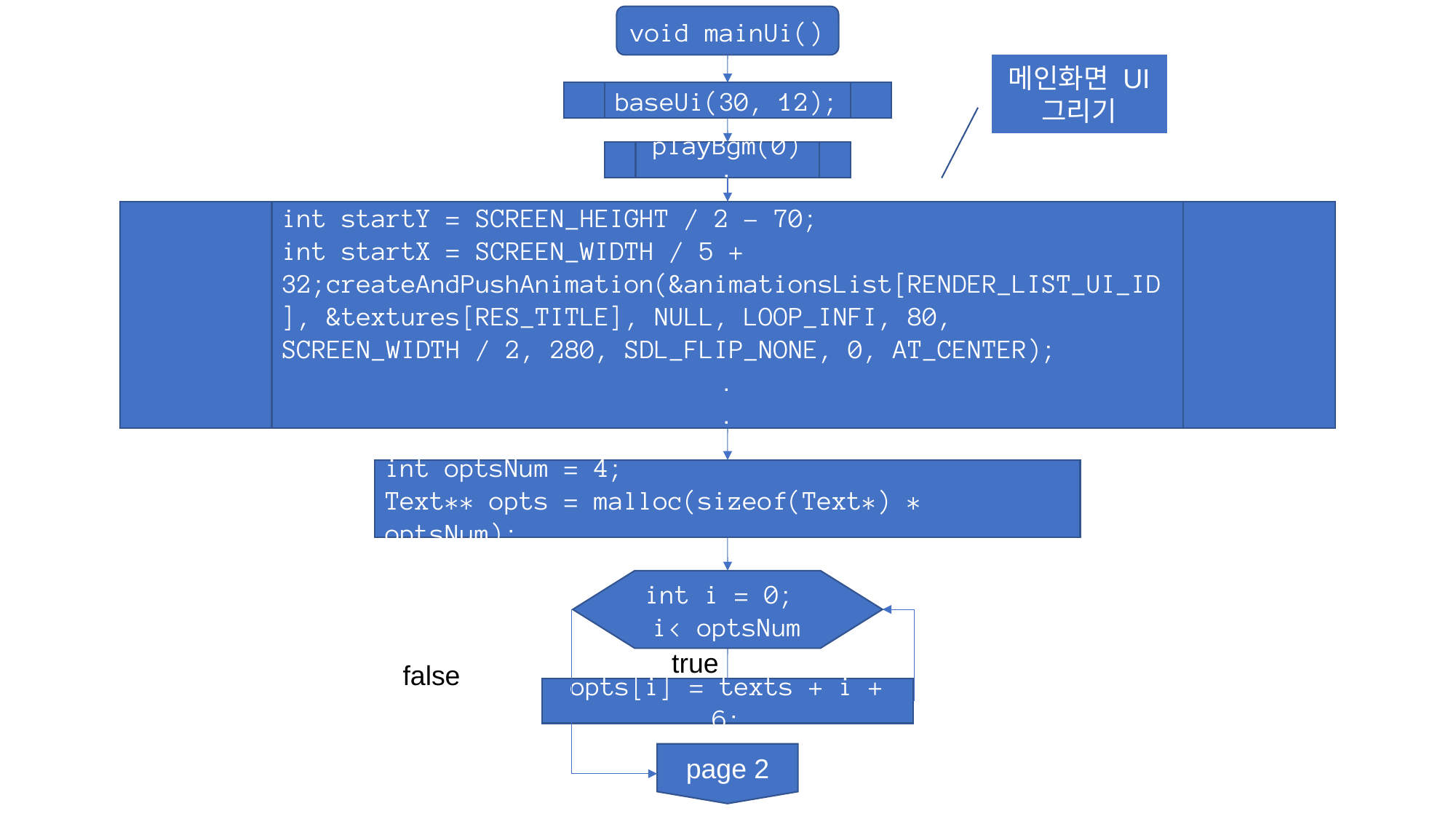

void mainUi()
메인화면 UI 그리기
baseUi(30, 12);
playBgm(0);
int startY = SCREEN_HEIGHT / 2 – 70;
int startX = SCREEN_WIDTH / 5 + 32;createAndPushAnimation(&animationsList[RENDER_LIST_UI_ID], &textures[RES_TITLE], NULL, LOOP_INFI, 80, SCREEN_WIDTH / 2, 280, SDL_FLIP_NONE, 0, AT_CENTER);
.
.
int optsNum = 4;
Text** opts = malloc(sizeof(Text*) * optsNum);
int i = 0;
i< optsNum
true
false
opts[i] = texts + i + 6;
page 2